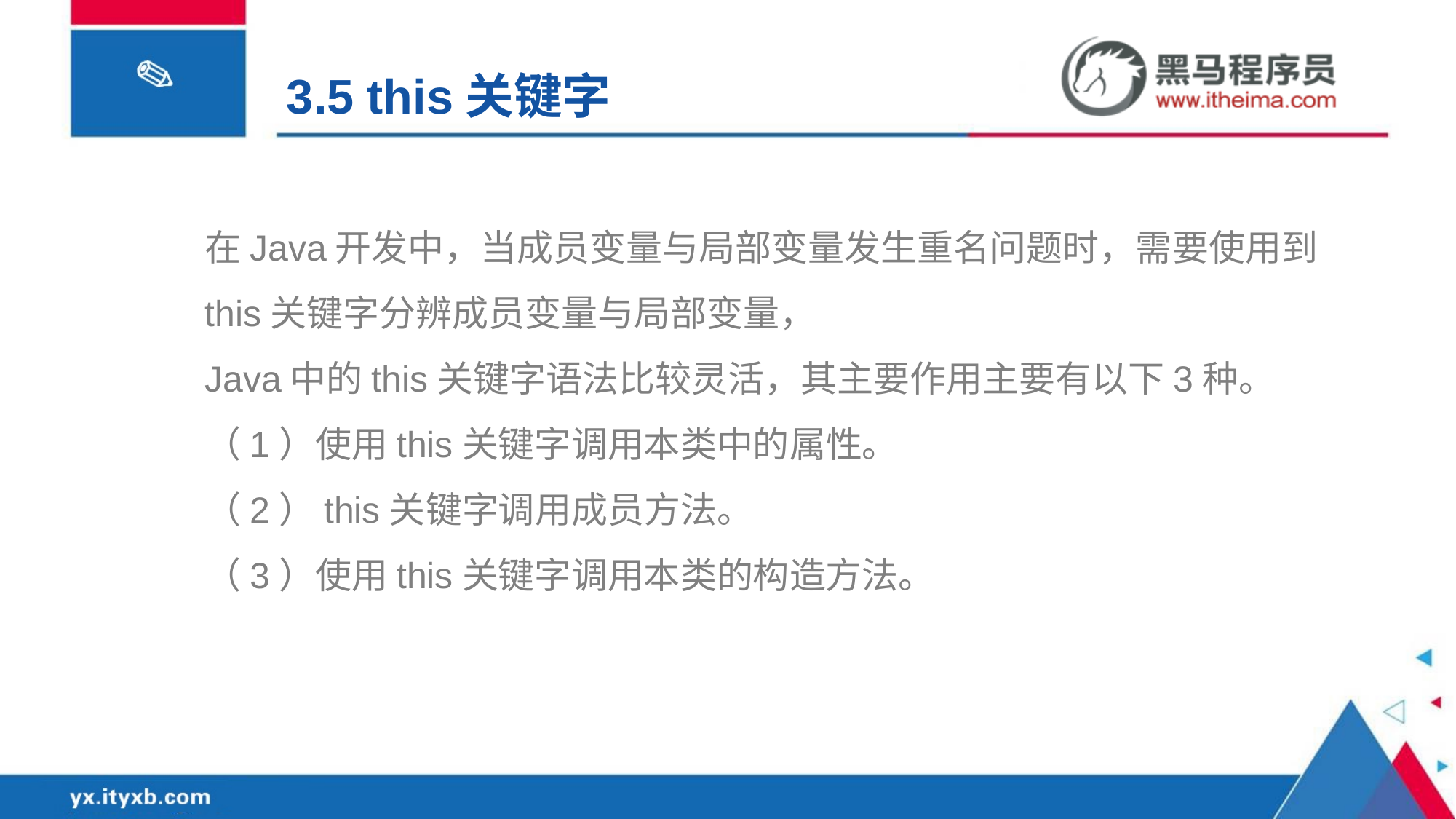

3.5 this关键字
在Java开发中，当成员变量与局部变量发生重名问题时，需要使用到this关键字分辨成员变量与局部变量，
Java中的this关键字语法比较灵活，其主要作用主要有以下3种。
（1）使用this关键字调用本类中的属性。
（2）this关键字调用成员方法。
（3）使用this关键字调用本类的构造方法。